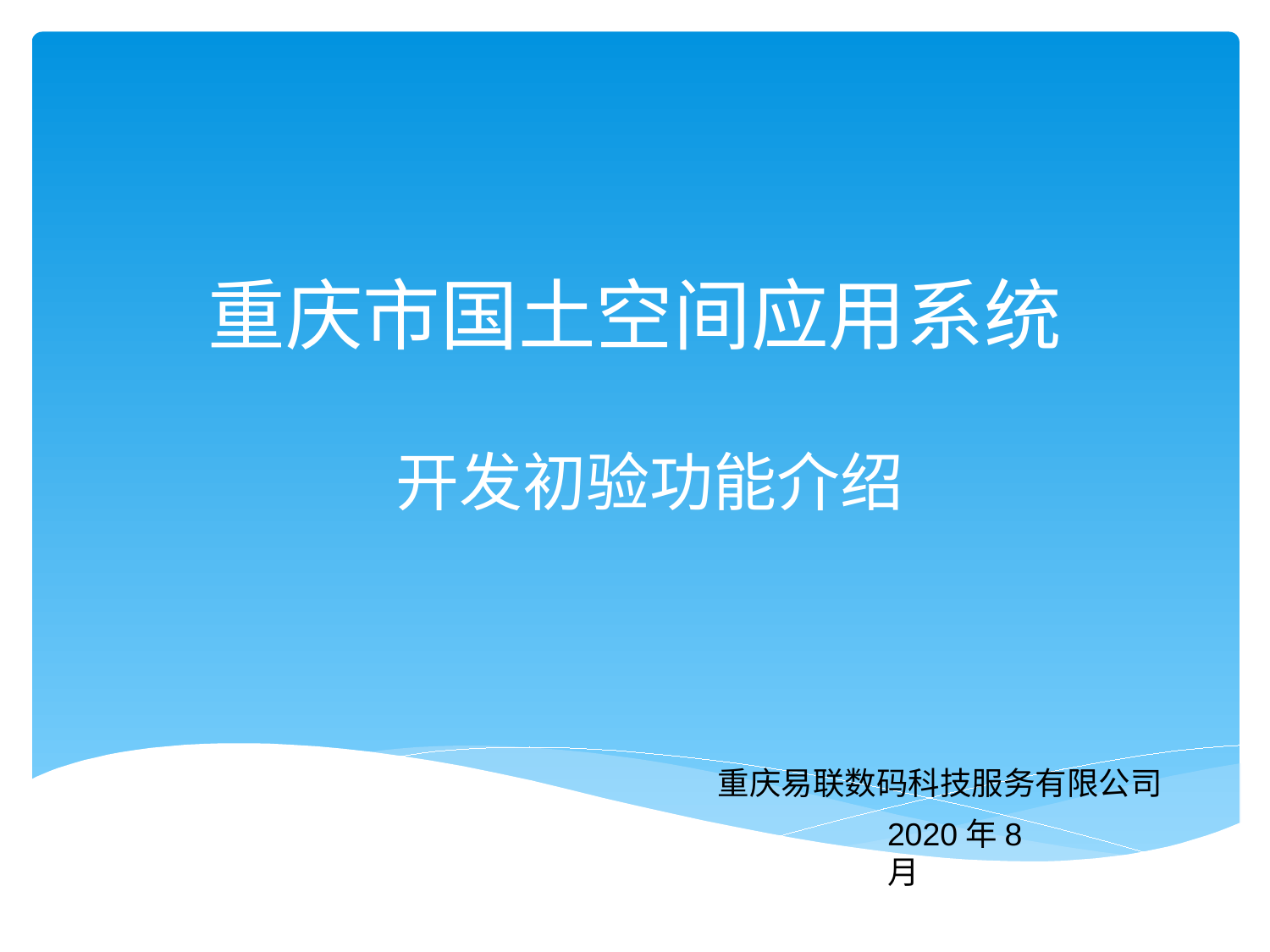

# 重庆市国土空间应用系统
开发初验功能介绍
重庆易联数码科技服务有限公司
2020年8月